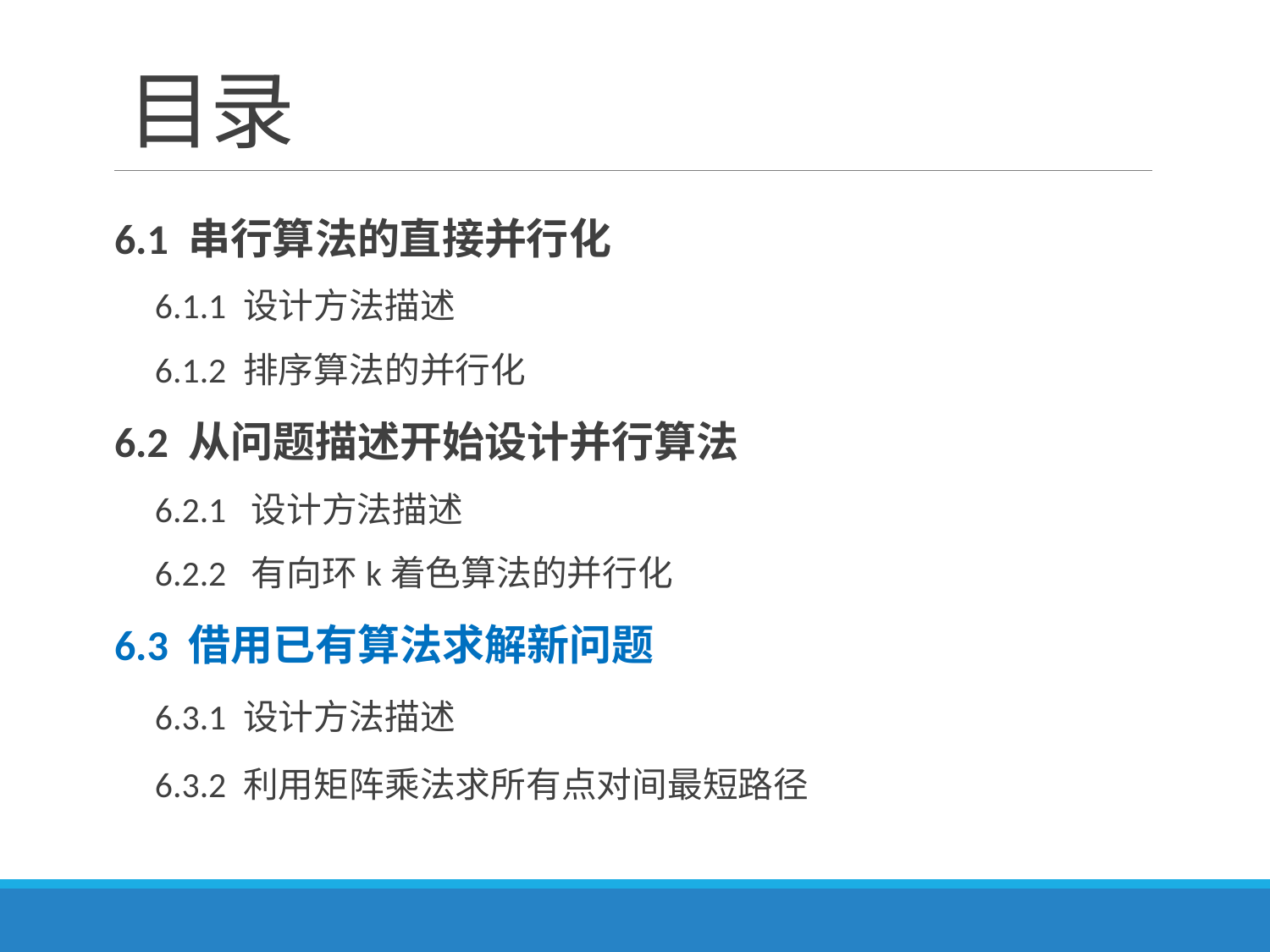

# 目录
6.1 串行算法的直接并行化
6.1.1 设计方法描述
6.1.2 排序算法的并行化
6.2 从问题描述开始设计并行算法
6.2.1  设计方法描述
6.2.2  有向环k着色算法的并行化
6.3 借用已有算法求解新问题
6.3.1 设计方法描述
6.3.2 利用矩阵乘法求所有点对间最短路径
29